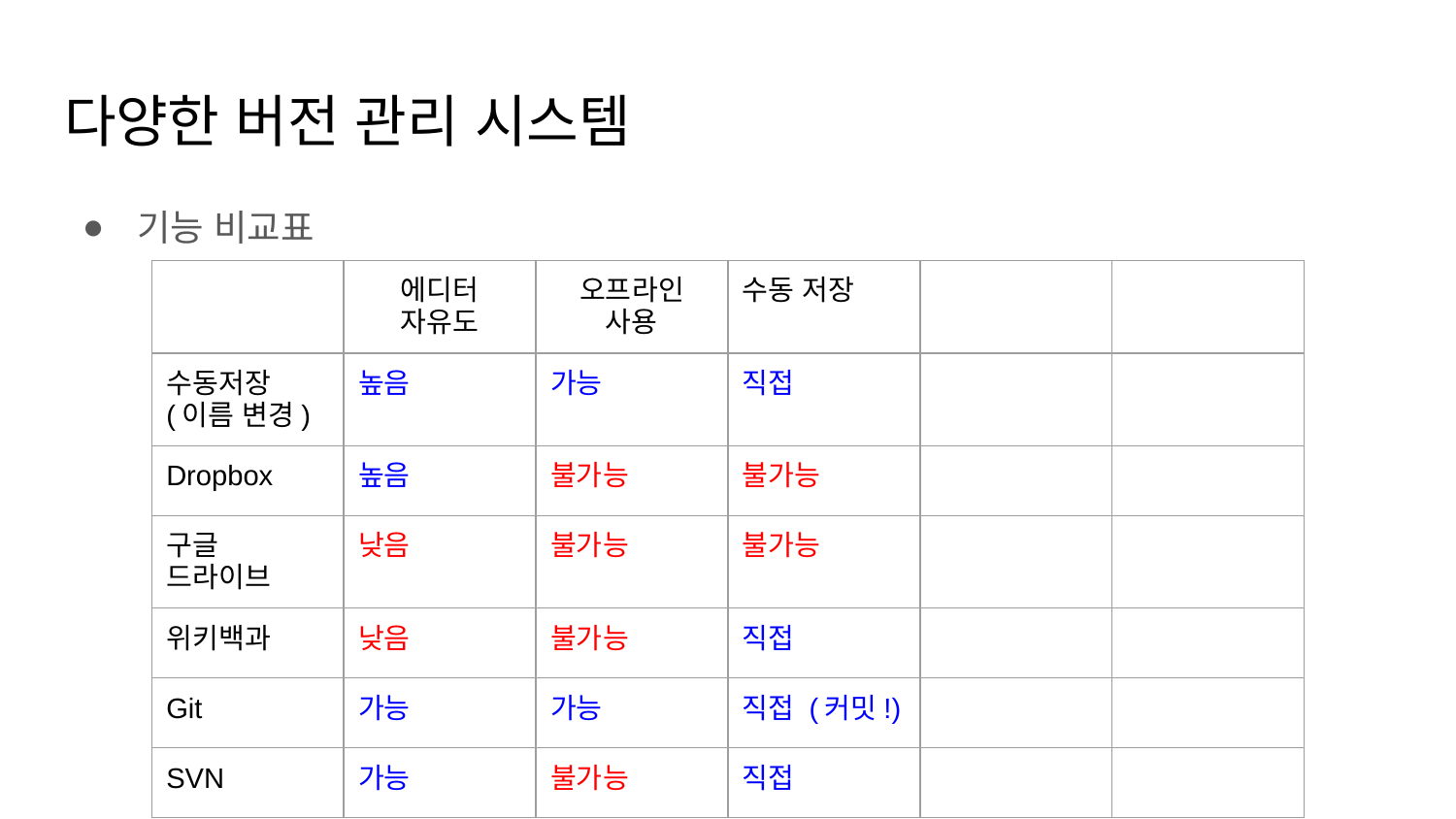

# 다양한 버전 관리 시스템
기능 비교표
|  | 에디터 자유도 | 오프라인 사용 | 수동 저장 |  |  |
| --- | --- | --- | --- | --- | --- |
| 수동저장 (이름 변경) | 높음 | 가능 | 직접 |  |  |
| Dropbox | 높음 | 불가능 | 불가능 |  |  |
| 구글 드라이브 | 낮음 | 불가능 | 불가능 |  |  |
| 위키백과 | 낮음 | 불가능 | 직접 |  |  |
| Git | 가능 | 가능 | 직접 (커밋!) |  |  |
| SVN | 가능 | 불가능 | 직접 |  |  |